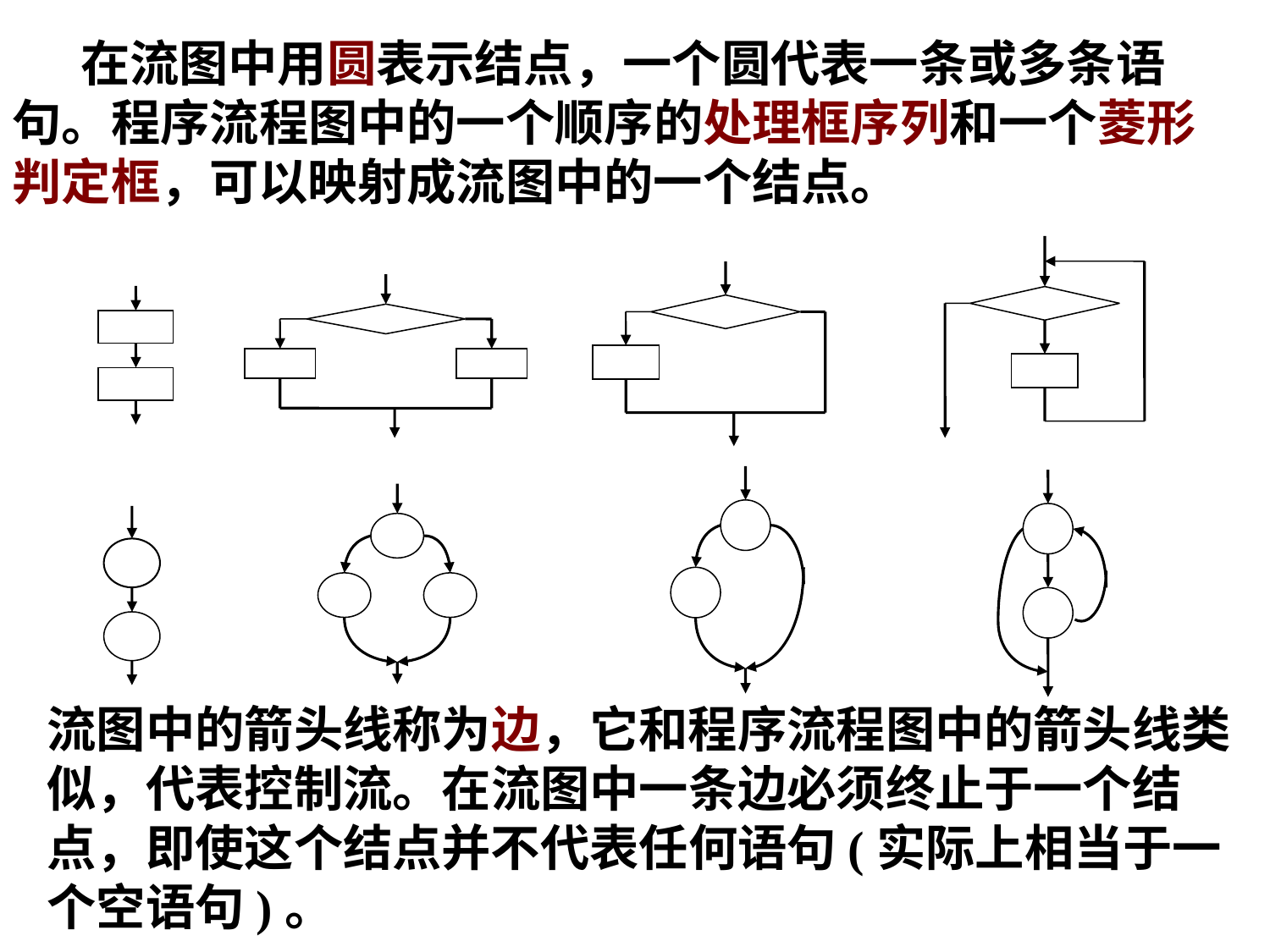

在流图中用圆表示结点，一个圆代表一条或多条语句。程序流程图中的一个顺序的处理框序列和一个菱形判定框，可以映射成流图中的一个结点。

流图中的箭头线称为边，它和程序流程图中的箭头线类似，代表控制流。在流图中一条边必须终止于一个结点，即使这个结点并不代表任何语句(实际上相当于一个空语句)。